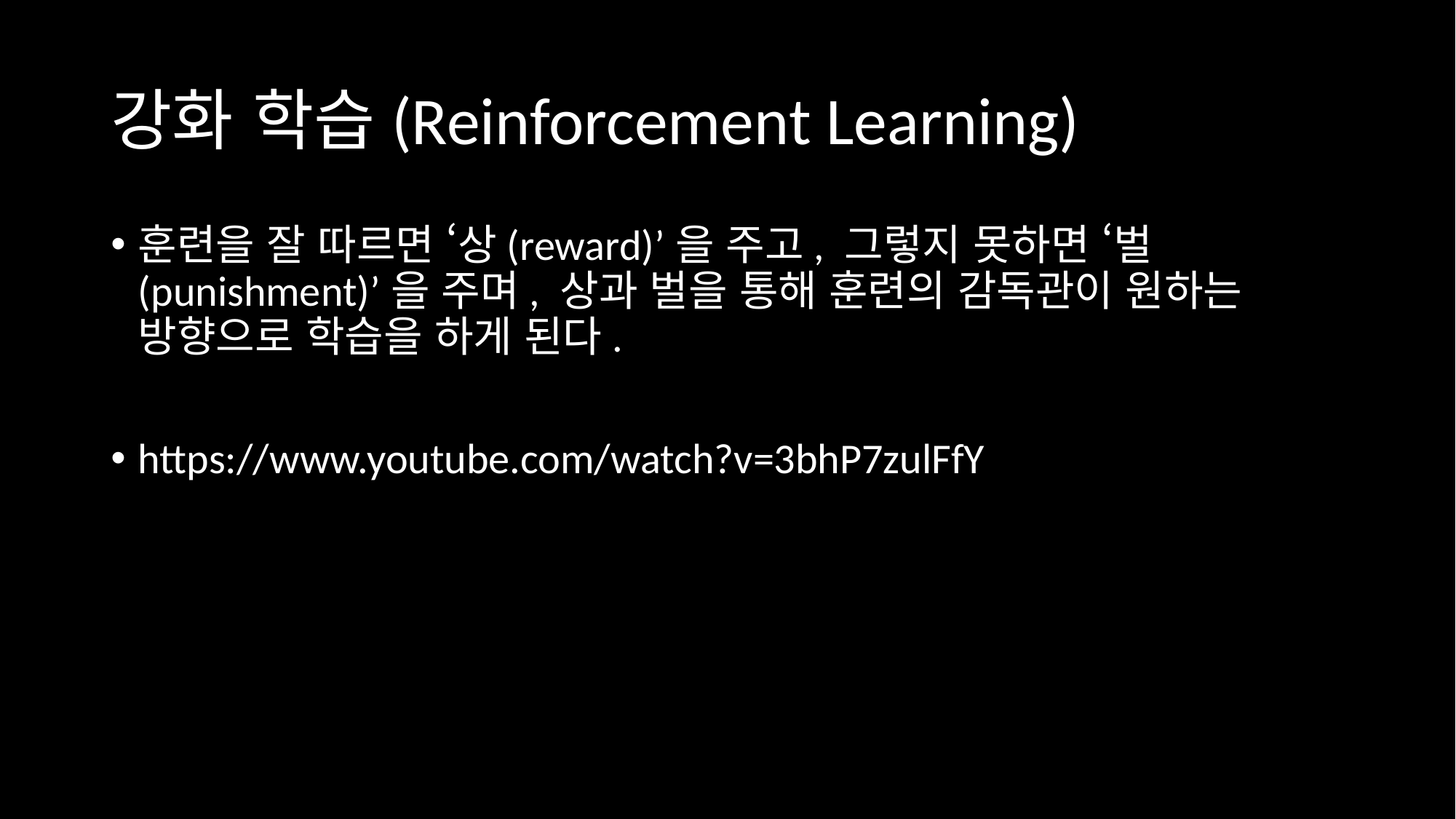

# 강화 학습(Reinforcement Learning)
훈련을 잘 따르면 ‘상(reward)’을 주고, 그렇지 못하면 ‘벌(punishment)’을 주며, 상과 벌을 통해 훈련의 감독관이 원하는 방향으로 학습을 하게 된다.

https://www.youtube.com/watch?v=3bhP7zulFfY